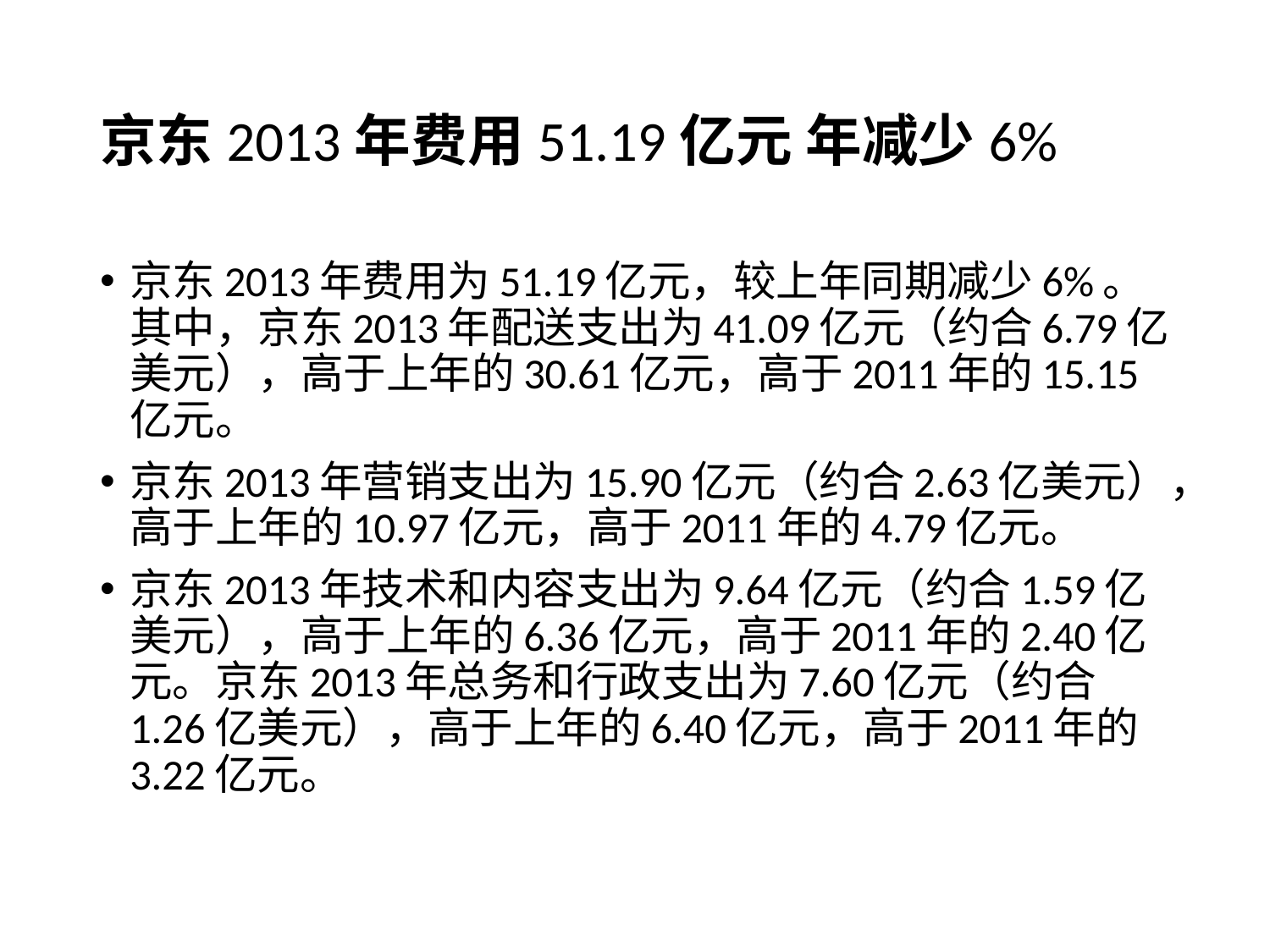

# 京东2013年费用51.19亿元 年减少6%
京东2013年费用为51.19亿元，较上年同期减少6%。其中，京东2013年配送支出为41.09亿元（约合6.79亿美元），高于上年的30.61亿元，高于2011年的15.15亿元。
京东2013年营销支出为15.90亿元（约合2.63亿美元），高于上年的10.97亿元，高于2011年的4.79亿元。
京东2013年技术和内容支出为9.64亿元（约合1.59亿美元），高于上年的6.36亿元，高于2011年的2.40亿元。京东2013年总务和行政支出为7.60亿元（约合1.26亿美元），高于上年的6.40亿元，高于2011年的3.22亿元。